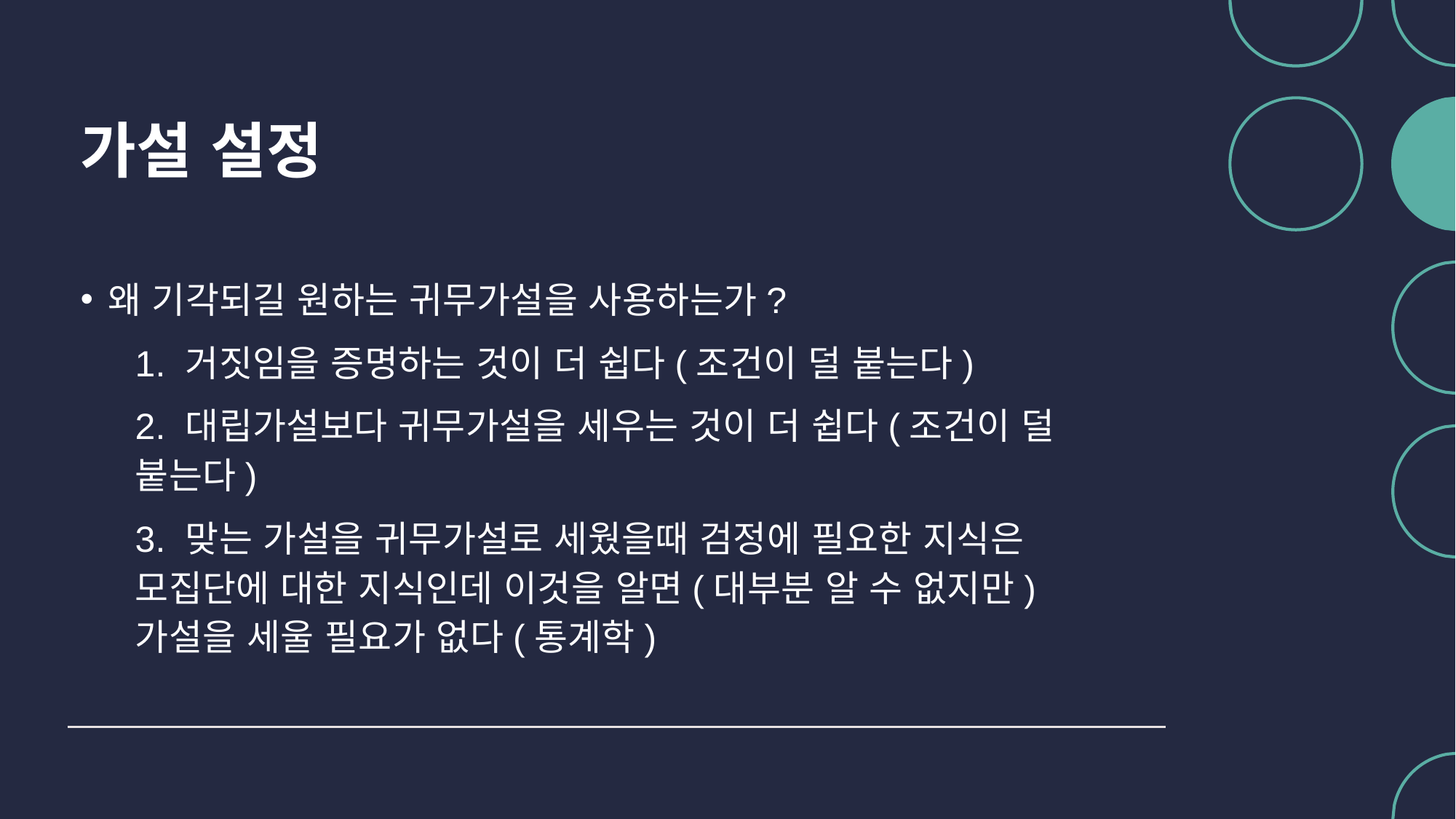

# 가설 설정
왜 기각되길 원하는 귀무가설을 사용하는가?
1. 거짓임을 증명하는 것이 더 쉽다(조건이 덜 붙는다)
2. 대립가설보다 귀무가설을 세우는 것이 더 쉽다(조건이 덜 붙는다)
3. 맞는 가설을 귀무가설로 세웠을때 검정에 필요한 지식은 모집단에 대한 지식인데 이것을 알면(대부분 알 수 없지만) 가설을 세울 필요가 없다(통계학)